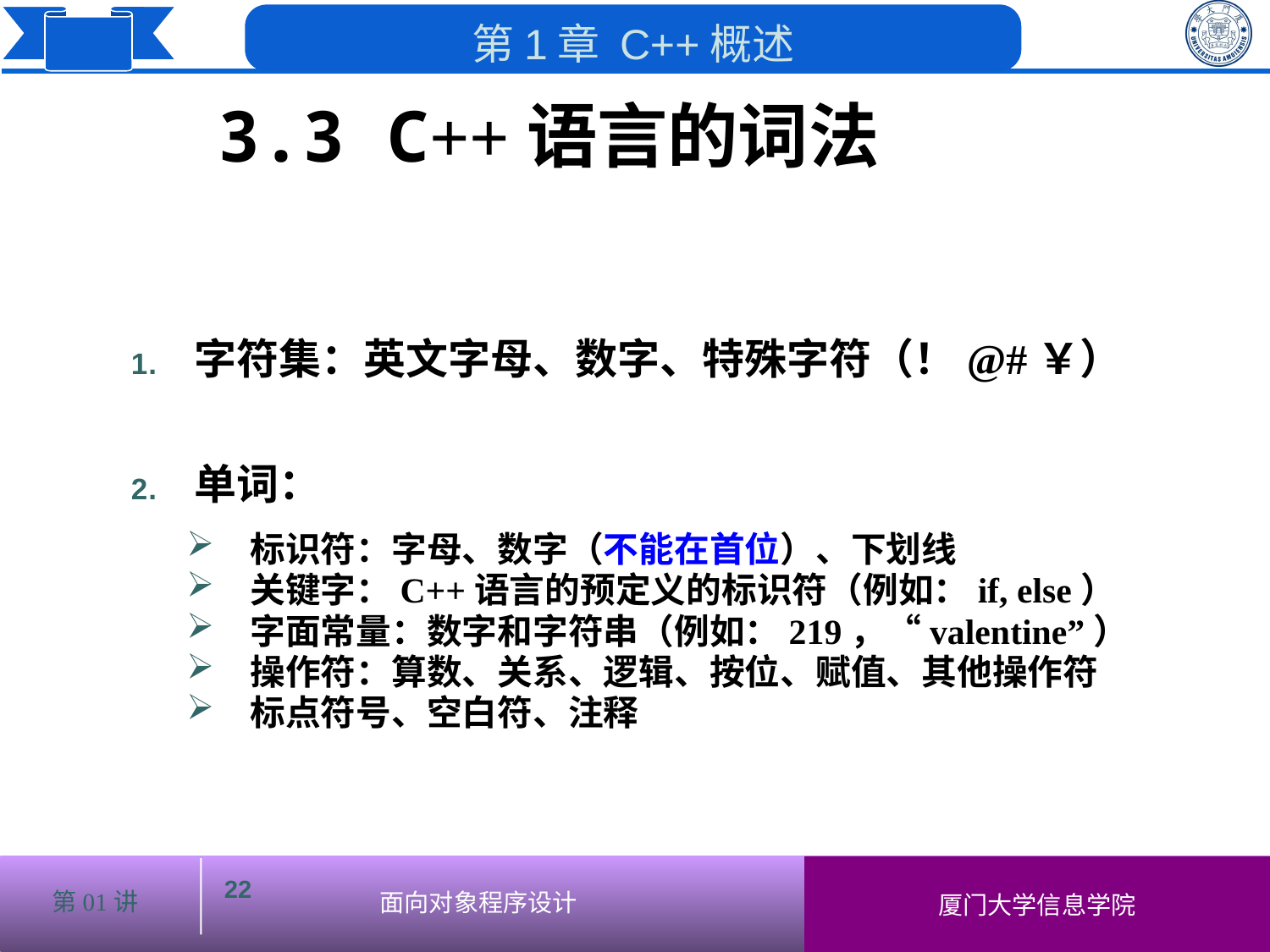

3.3 C++语言的词法
字符集：英文字母、数字、特殊字符（！@#￥）

单词：

标识符：字母、数字（不能在首位）、下划线
关键字：C++语言的预定义的标识符（例如：if, else）
字面常量：数字和字符串（例如：219，“valentine”）
操作符：算数、关系、逻辑、按位、赋值、其他操作符
标点符号、空白符、注释
22